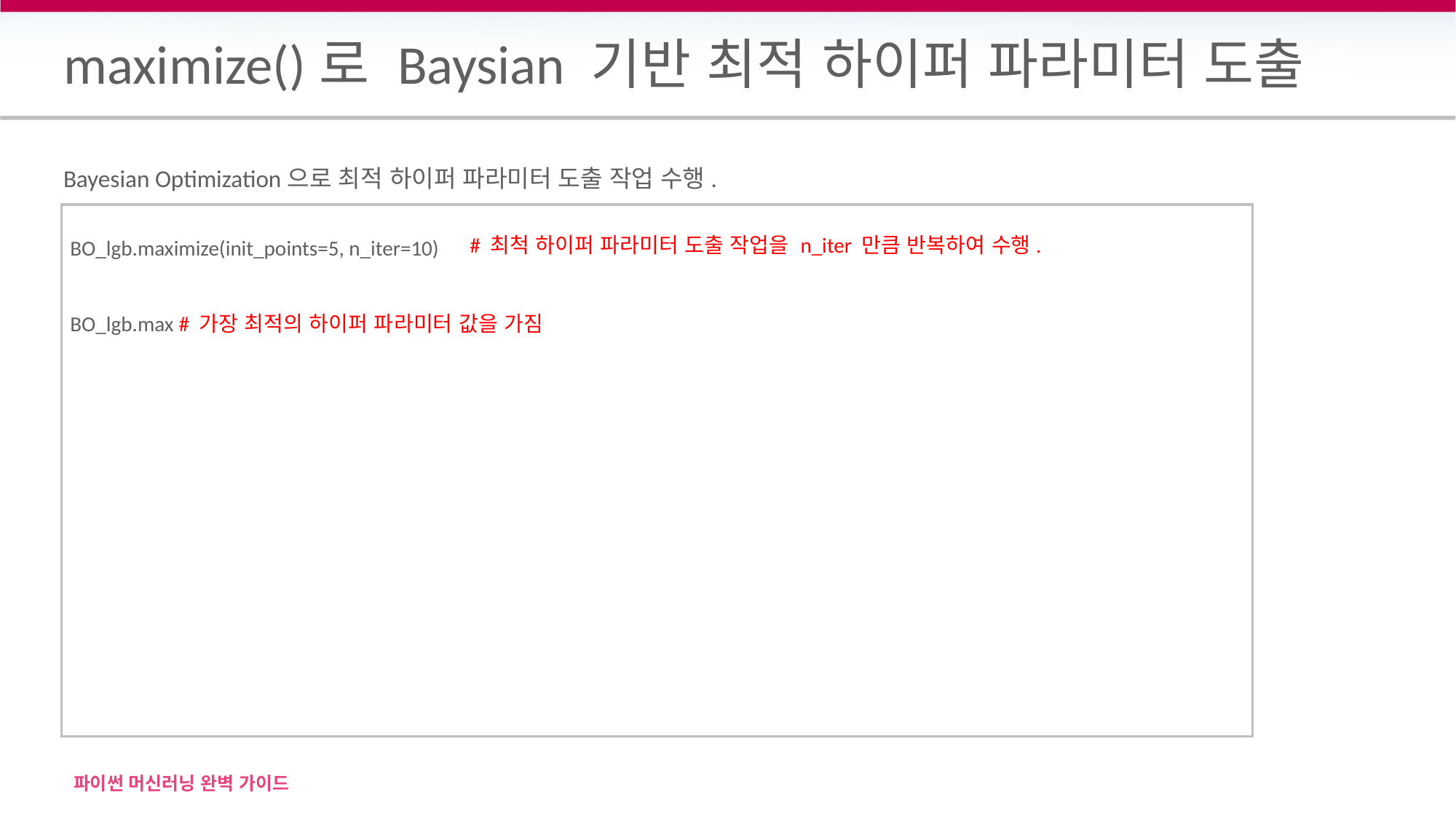

# maximize()로 Baysian 기반 최적 하이퍼 파라미터 도출
Bayesian Optimization으로 최적 하이퍼 파라미터 도출 작업 수행.

BO_lgb.maximize(init_points=5, n_iter=10)

BO_lgb.max # 가장 최적의 하이퍼 파라미터 값을 가짐
# 최척 하이퍼 파라미터 도출 작업을 n_iter 만큼 반복하여 수행.